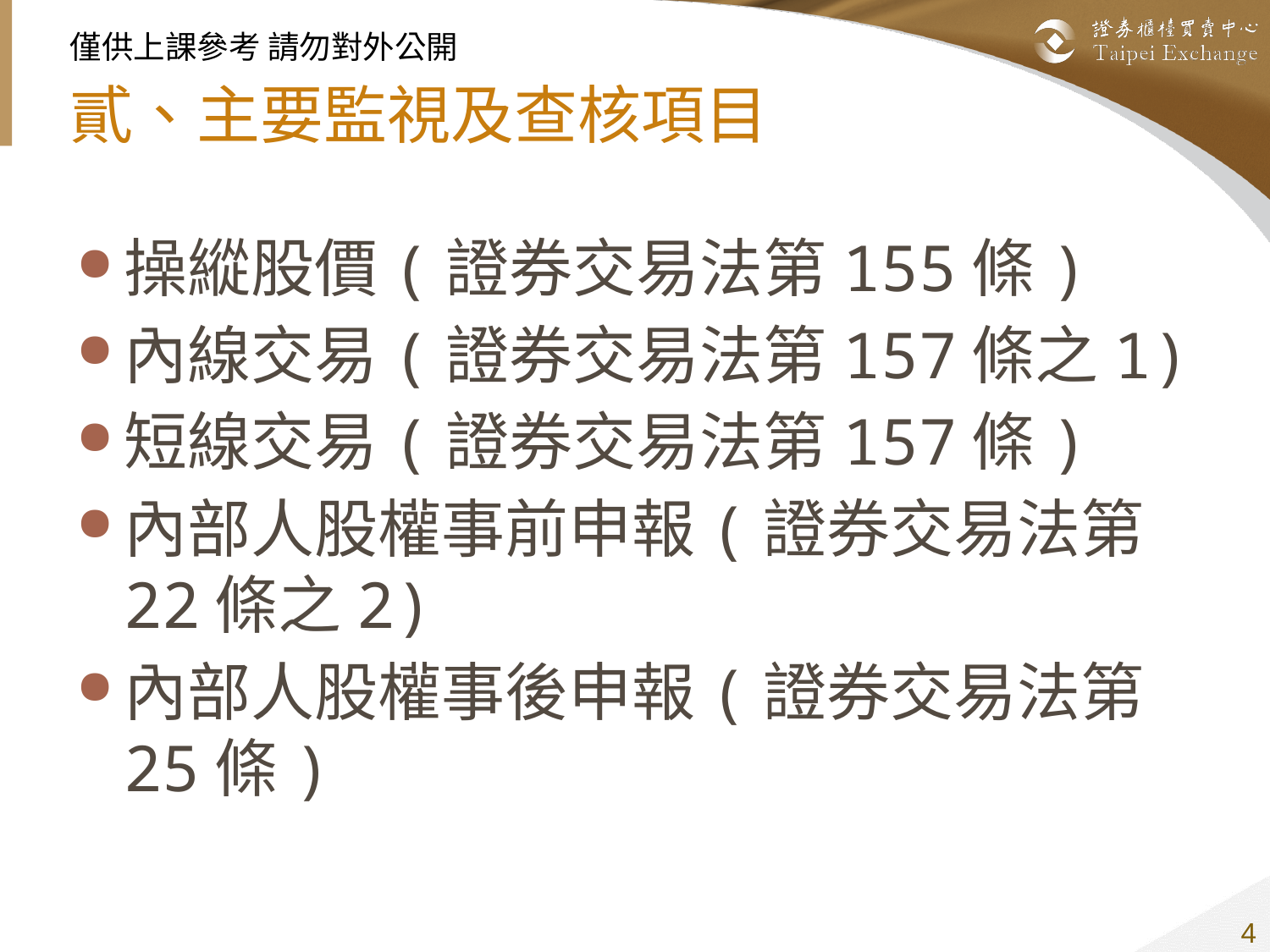

# 貳、主要監視及查核項目
操縱股價(證券交易法第155條)
內線交易(證券交易法第157條之1)
短線交易(證券交易法第157條)
內部人股權事前申報(證券交易法第22條之2)
內部人股權事後申報(證券交易法第25條)